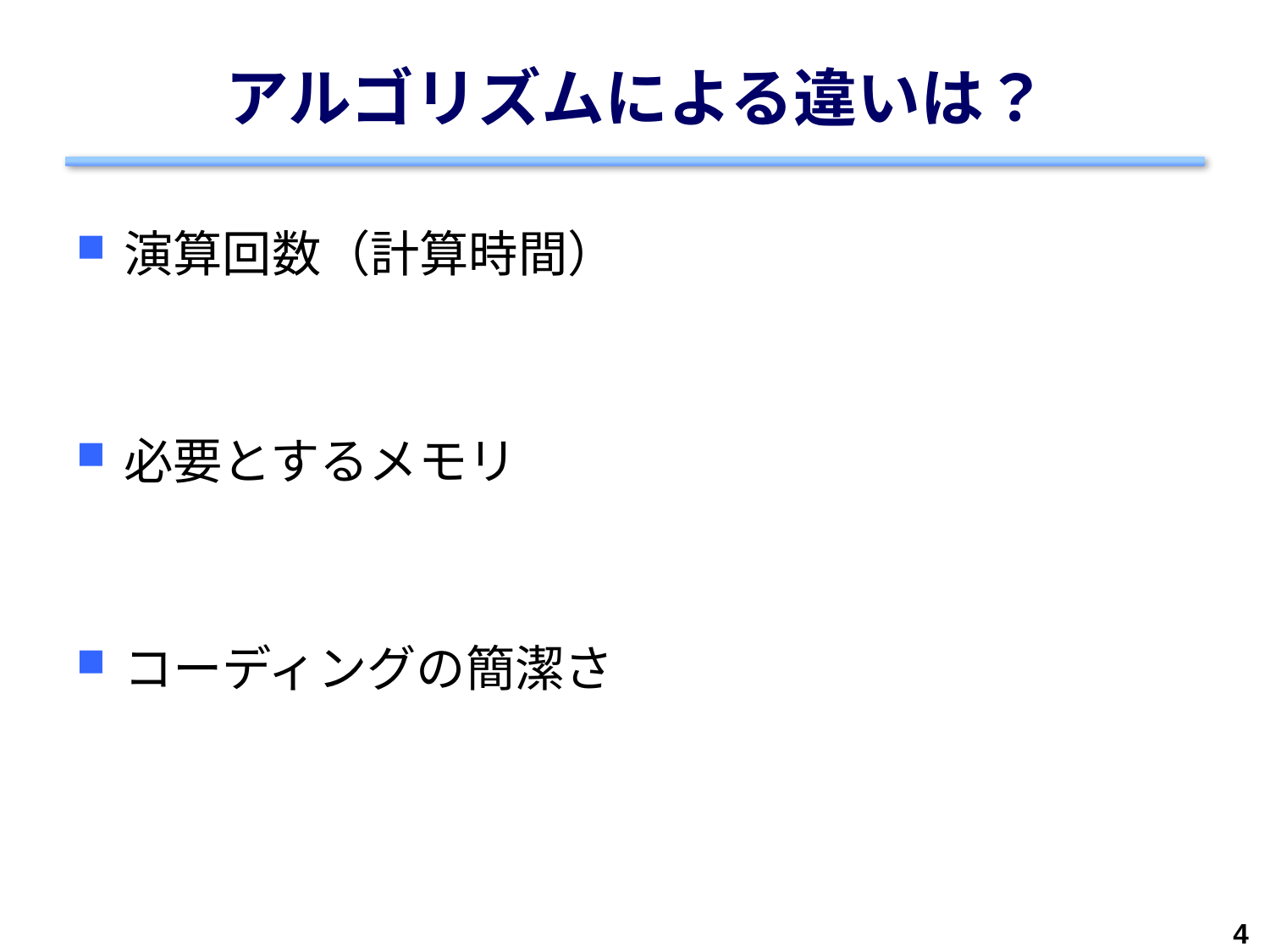

# アルゴリズムによる違いは？
演算回数（計算時間）

必要とするメモリ

コーディングの簡潔さ
4